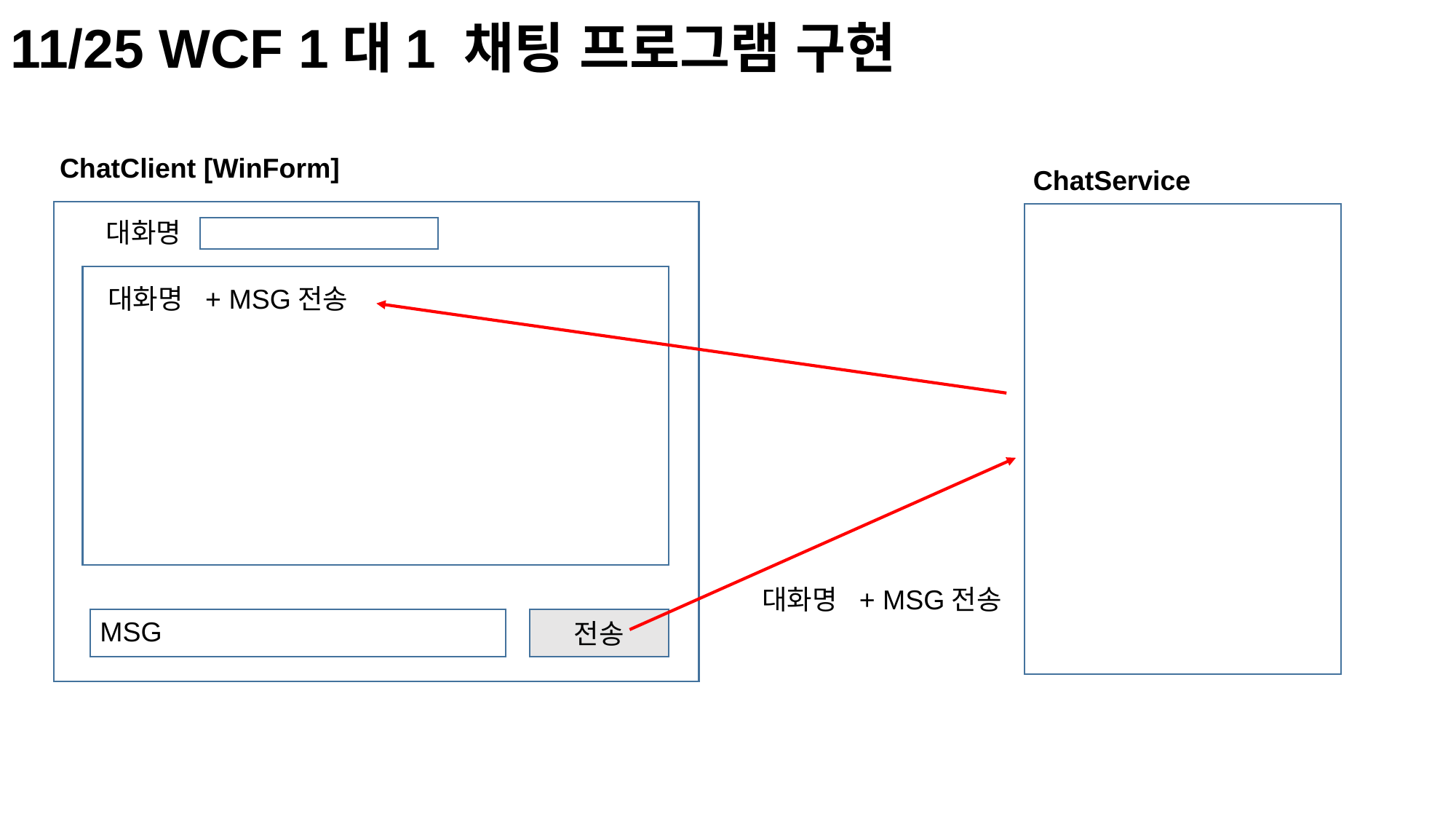

11/25 WCF 1대1 채팅 프로그램 구현
ChatClient [WinForm]
ChatService

대화명

대화명  + MSG전송
대화명  + MSG전송

MSG
전송